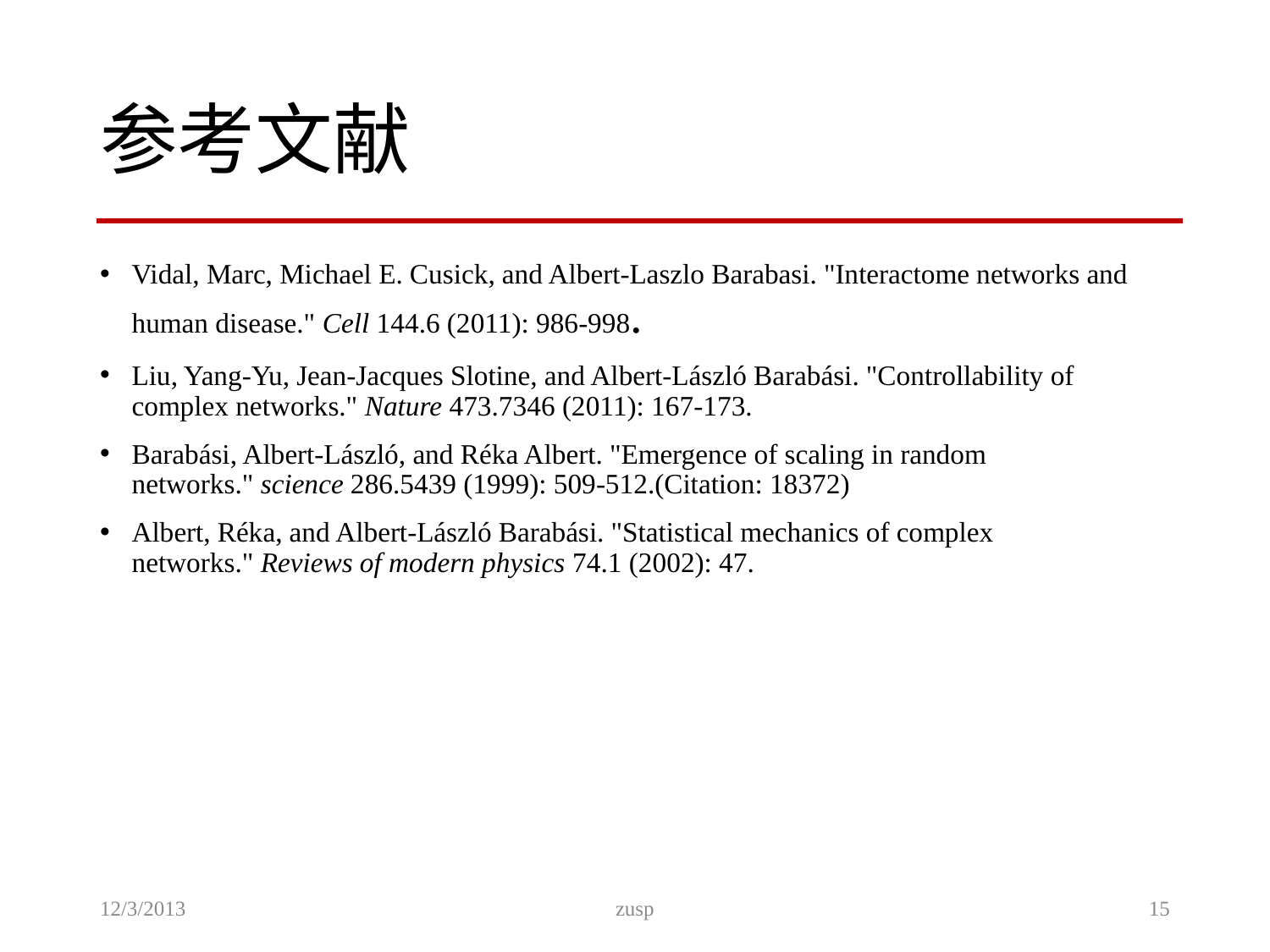

# 参考文献
Vidal, Marc, Michael E. Cusick, and Albert-Laszlo Barabasi. "Interactome networks and human disease." Cell 144.6 (2011): 986-998.
Liu, Yang-Yu, Jean-Jacques Slotine, and Albert-László Barabási. "Controllability of complex networks." Nature 473.7346 (2011): 167-173.
Barabási, Albert-László, and Réka Albert. "Emergence of scaling in random networks." science 286.5439 (1999): 509-512.(Citation: 18372)
Albert, Réka, and Albert-László Barabási. "Statistical mechanics of complex networks." Reviews of modern physics 74.1 (2002): 47.
12/3/2013
zusp
15